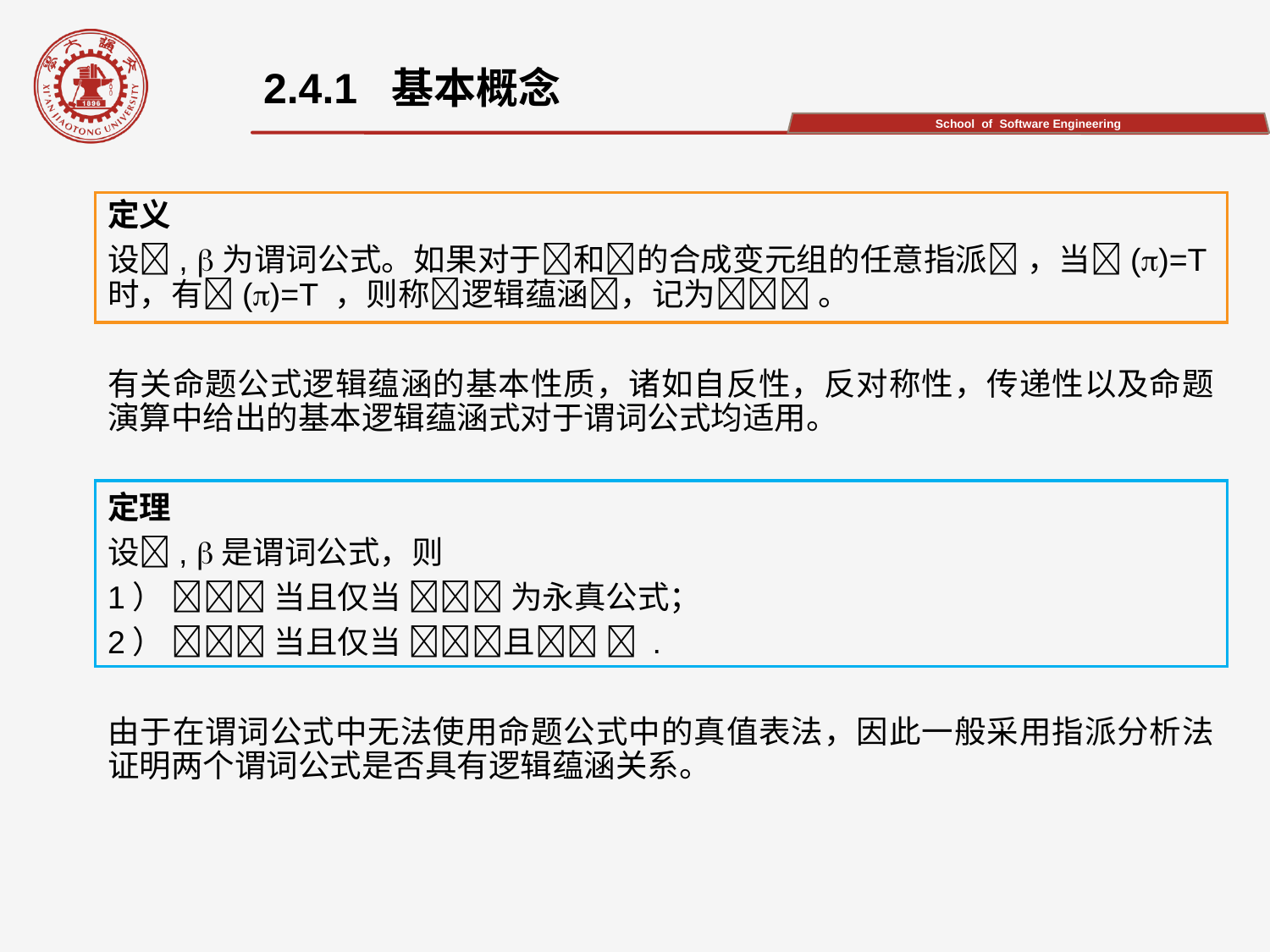

2.4.1  基本概念
定义
设α, β为谓词公式。如果对于α和β的合成变元组的任意指派π ，当α(π)=T时，有β(π)=T ，则称α逻辑蕴涵β，记为α⇒β 。

有关命题公式逻辑蕴涵的基本性质，诸如自反性，反对称性，传递性以及命题演算中给出的基本逻辑蕴涵式对于谓词公式均适用。

定理
设α, β是谓词公式，则
1） α⇒β 当且仅当 α→β 为永真公式；
2） α⇔β 当且仅当 α⇒β且β⇒ α .

由于在谓词公式中无法使用命题公式中的真值表法，因此一般采用指派分析法证明两个谓词公式是否具有逻辑蕴涵关系。